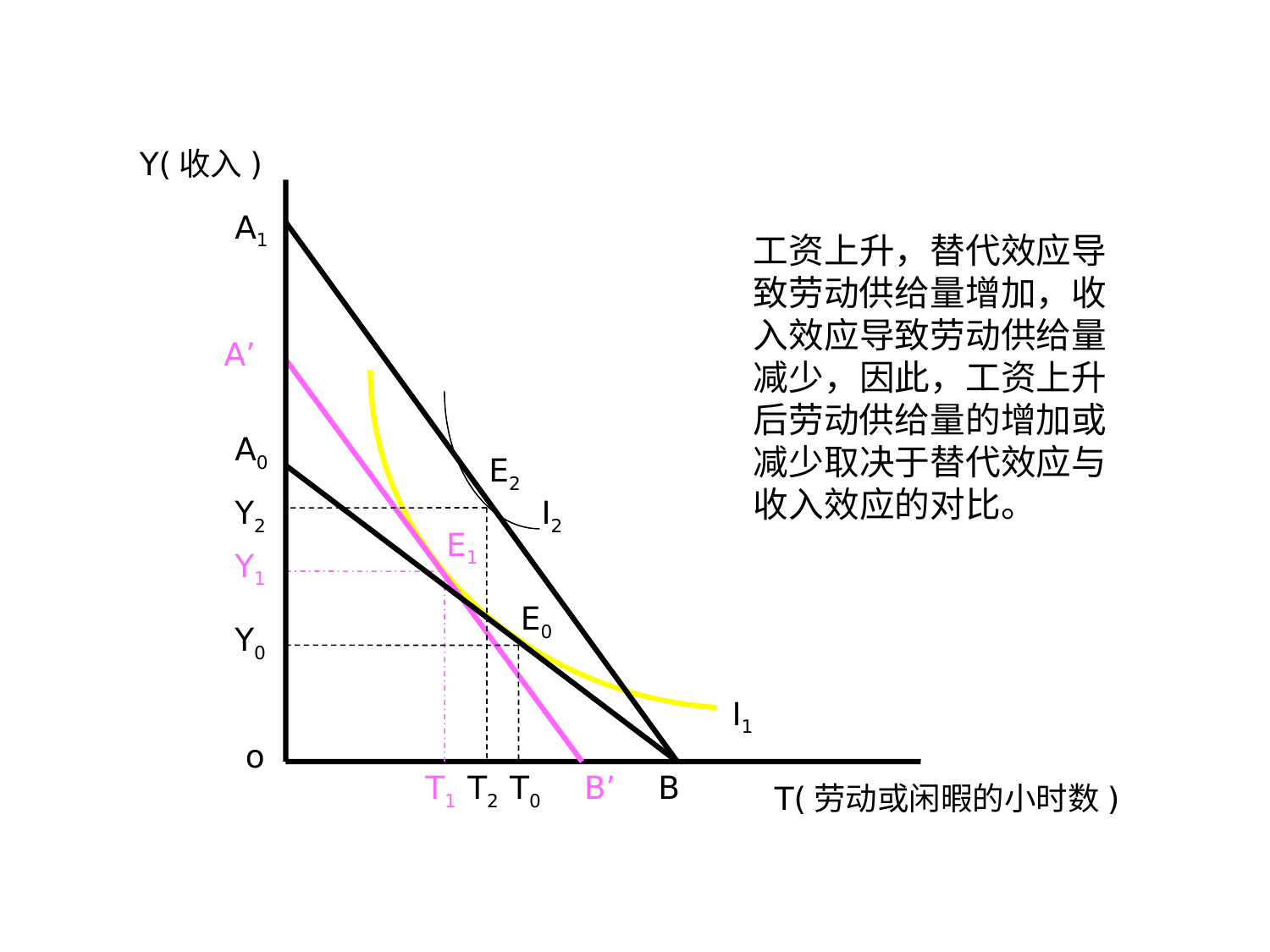

#
Y(收入)

A1

工资上升，替代效应导致劳动供给量增加，收入效应导致劳动供给量减少，因此，工资上升后劳动供给量的增加或减少取决于替代效应与收入效应的对比。

A’

A0
E2

Y2
I2

E1
Y1

E0
Y0

I1
o

T1
T2
T0
B’
B
T(劳动或闲暇的小时数)